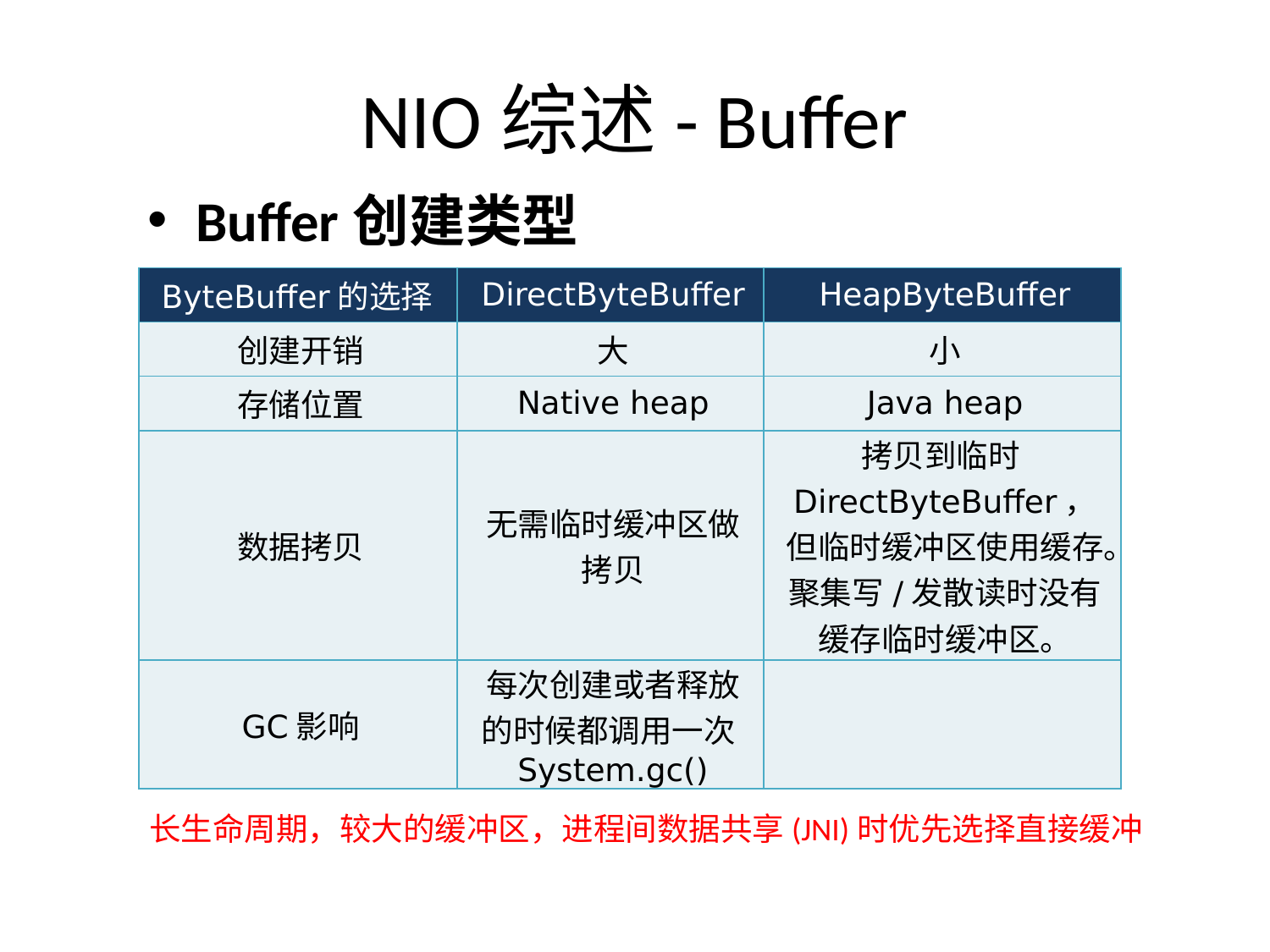

# NIO综述- Buffer
Buffer创建类型
| ByteBuffer的选择 | DirectByteBuffer | HeapByteBuffer |
| --- | --- | --- |
| 创建开销 | 大 | 小 |
| 存储位置 | Native heap | Java heap |
| 数据拷贝 | 无需临时缓冲区做拷贝 | 拷贝到临时DirectByteBuffer，但临时缓冲区使用缓存。 聚集写/发散读时没有缓存临时缓冲区。 |
| GC影响 | 每次创建或者释放的时候都调用一次System.gc() |  |
长生命周期，较大的缓冲区，进程间数据共享(JNI)时优先选择直接缓冲